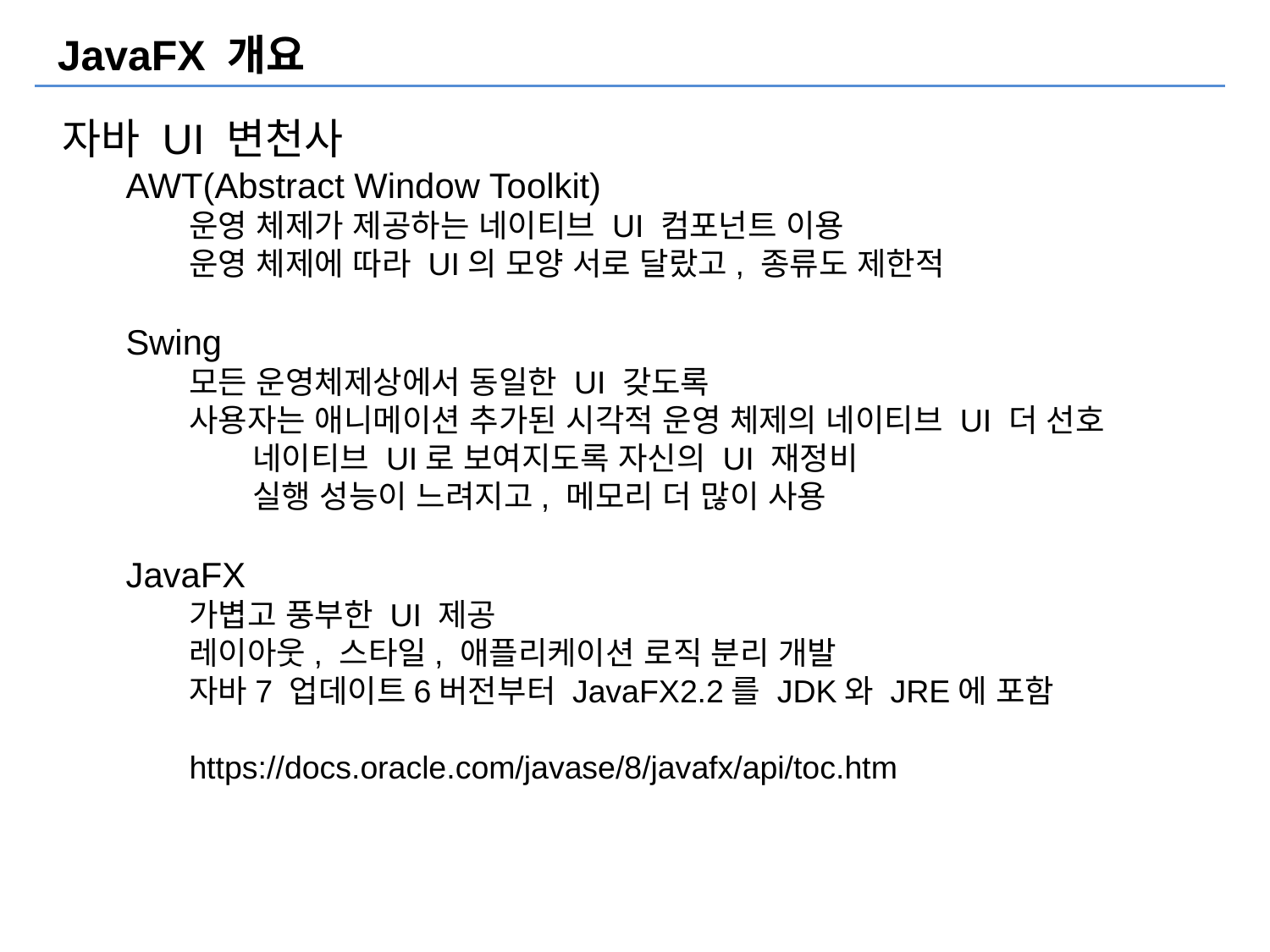

JavaFX 개요
자바 UI 변천사
AWT(Abstract Window Toolkit)
운영 체제가 제공하는 네이티브 UI 컴포넌트 이용
운영 체제에 따라 UI의 모양 서로 달랐고, 종류도 제한적

Swing
모든 운영체제상에서 동일한 UI 갖도록
사용자는 애니메이션 추가된 시각적 운영 체제의 네이티브 UI 더 선호
네이티브 UI로 보여지도록 자신의 UI 재정비
실행 성능이 느려지고, 메모리 더 많이 사용

JavaFX
가볍고 풍부한 UI 제공
레이아웃, 스타일, 애플리케이션 로직 분리 개발
자바7 업데이트6버전부터 JavaFX2.2를 JDK와 JRE에 포함

https://docs.oracle.com/javase/8/javafx/api/toc.htm